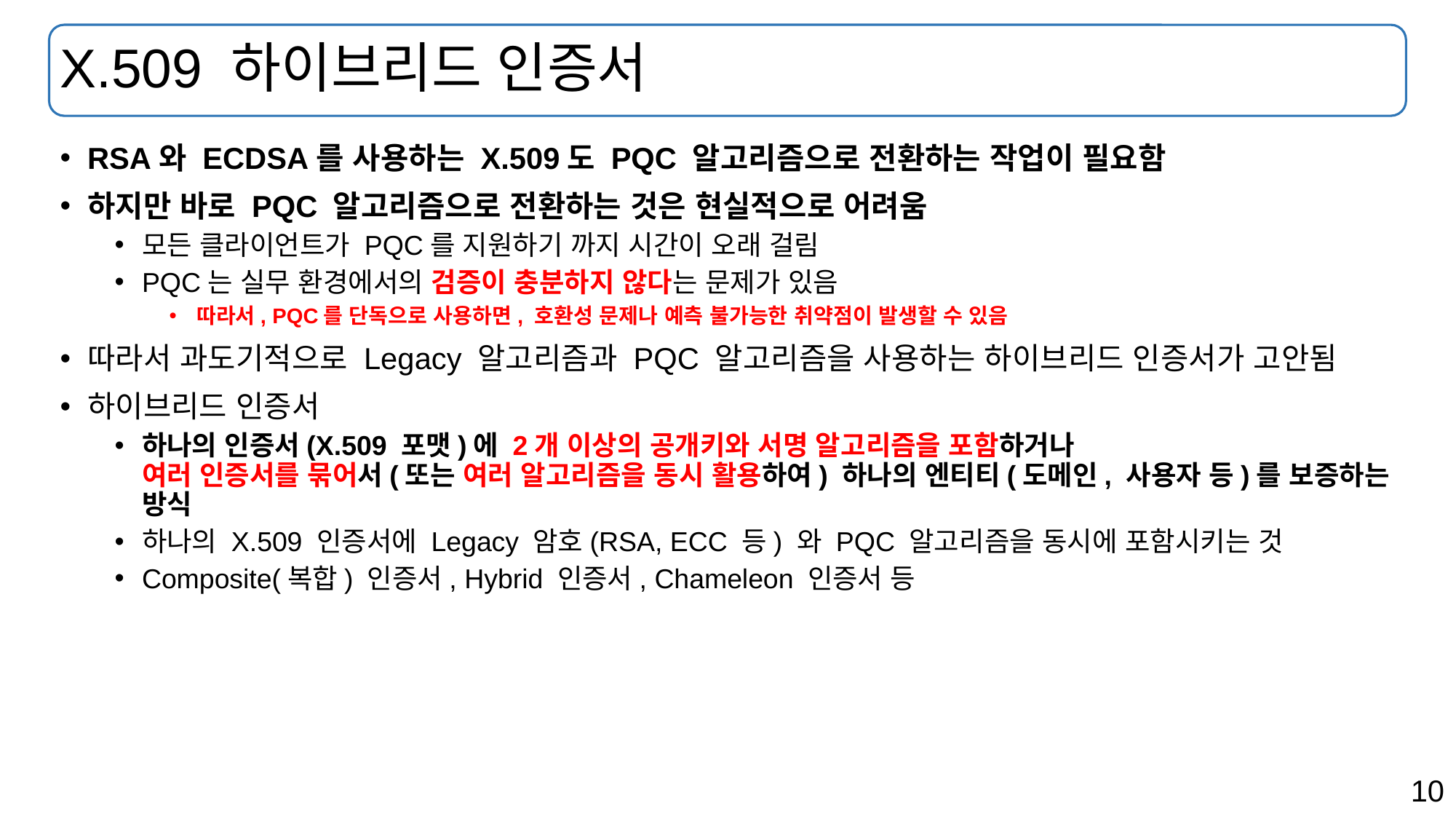

# X.509 하이브리드 인증서
RSA와 ECDSA를 사용하는 X.509도 PQC 알고리즘으로 전환하는 작업이 필요함
하지만 바로 PQC 알고리즘으로 전환하는 것은 현실적으로 어려움
모든 클라이언트가 PQC를 지원하기 까지 시간이 오래 걸림
PQC는 실무 환경에서의 검증이 충분하지 않다는 문제가 있음
따라서, PQC를 단독으로 사용하면, 호환성 문제나 예측 불가능한 취약점이 발생할 수 있음
따라서 과도기적으로 Legacy 알고리즘과 PQC 알고리즘을 사용하는 하이브리드 인증서가 고안됨
하이브리드 인증서
하나의 인증서(X.509 포맷)에 2개 이상의 공개키와 서명 알고리즘을 포함하거나
여러 인증서를 묶어서(또는 여러 알고리즘을 동시 활용하여) 하나의 엔티티(도메인, 사용자 등)를 보증하는 방식
하나의 X.509 인증서에 Legacy 암호(RSA, ECC 등) 와 PQC 알고리즘을 동시에 포함시키는 것
Composite(복합) 인증서, Hybrid 인증서, Chameleon 인증서 등